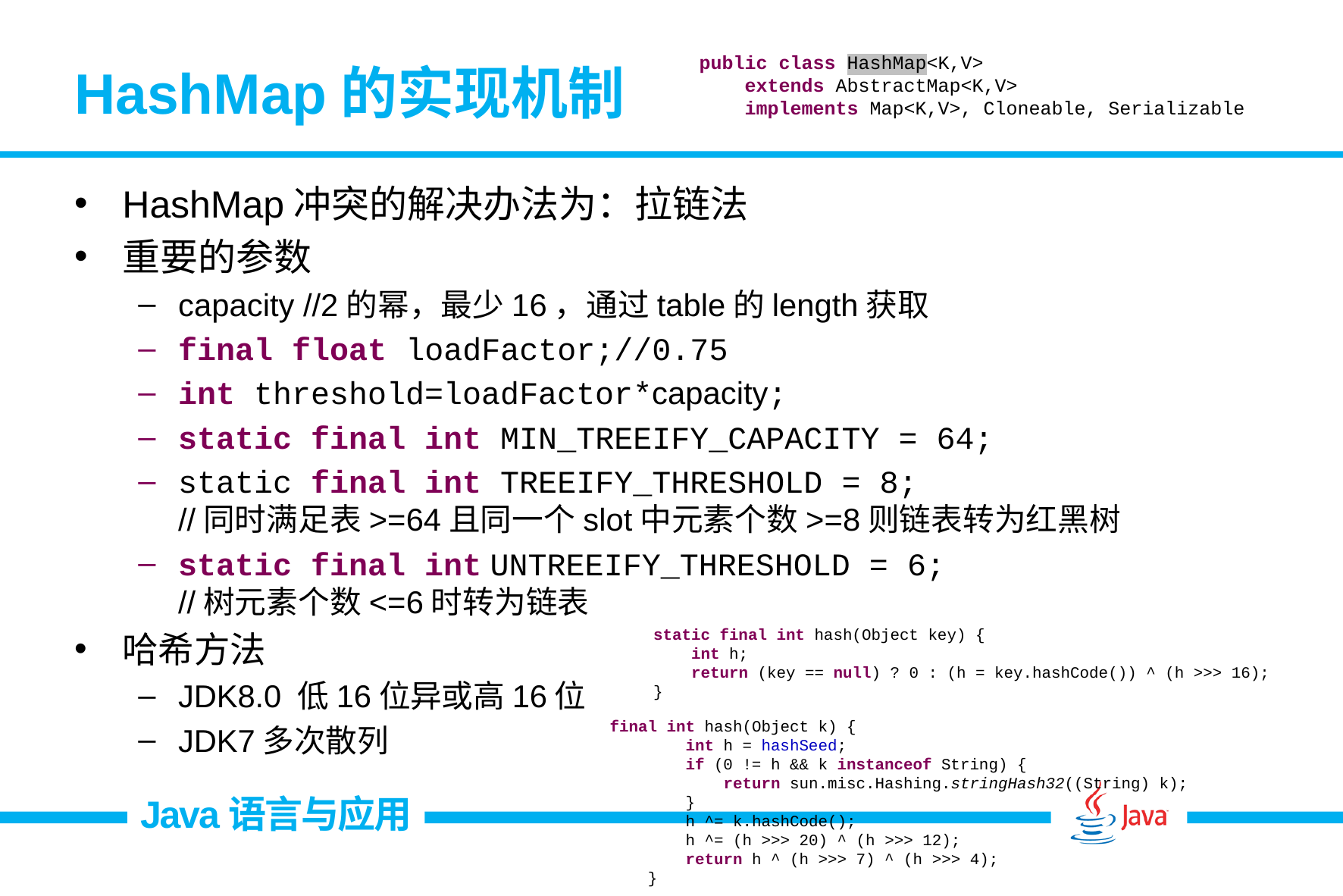

public class HashMap<K,V>    extends AbstractMap<K,V>    implements Map<K,V>, Cloneable, Serializable
# HashMap的实现机制
HashMap冲突的解决办法为：拉链法
重要的参数
capacity //2的幂，最少16，通过table的length获取
final float loadFactor;//0.75
int threshold=loadFactor*capacity;
static final int MIN_TREEIFY_CAPACITY = 64;static final int TREEIFY_THRESHOLD = 8;
//同时满足表>=64且同一个slot中元素个数>=8则链表转为红黑树
static final int UNTREEIFY_THRESHOLD = 6;
//树元素个数<=6时转为链表
哈希方法
JDK8.0 低16位异或高16位
JDK7多次散列

    static final int hash(Object key) {        int h;        return (key == null) ? 0 : (h = key.hashCode()) ^ (h >>> 16);    }
final int hash(Object k) {        int h = hashSeed;        if (0 != h && k instanceof String) {            return sun.misc.Hashing.stringHash32((String) k);        }        h ^= k.hashCode();        h ^= (h >>> 20) ^ (h >>> 12);        return h ^ (h >>> 7) ^ (h >>> 4);    }
47